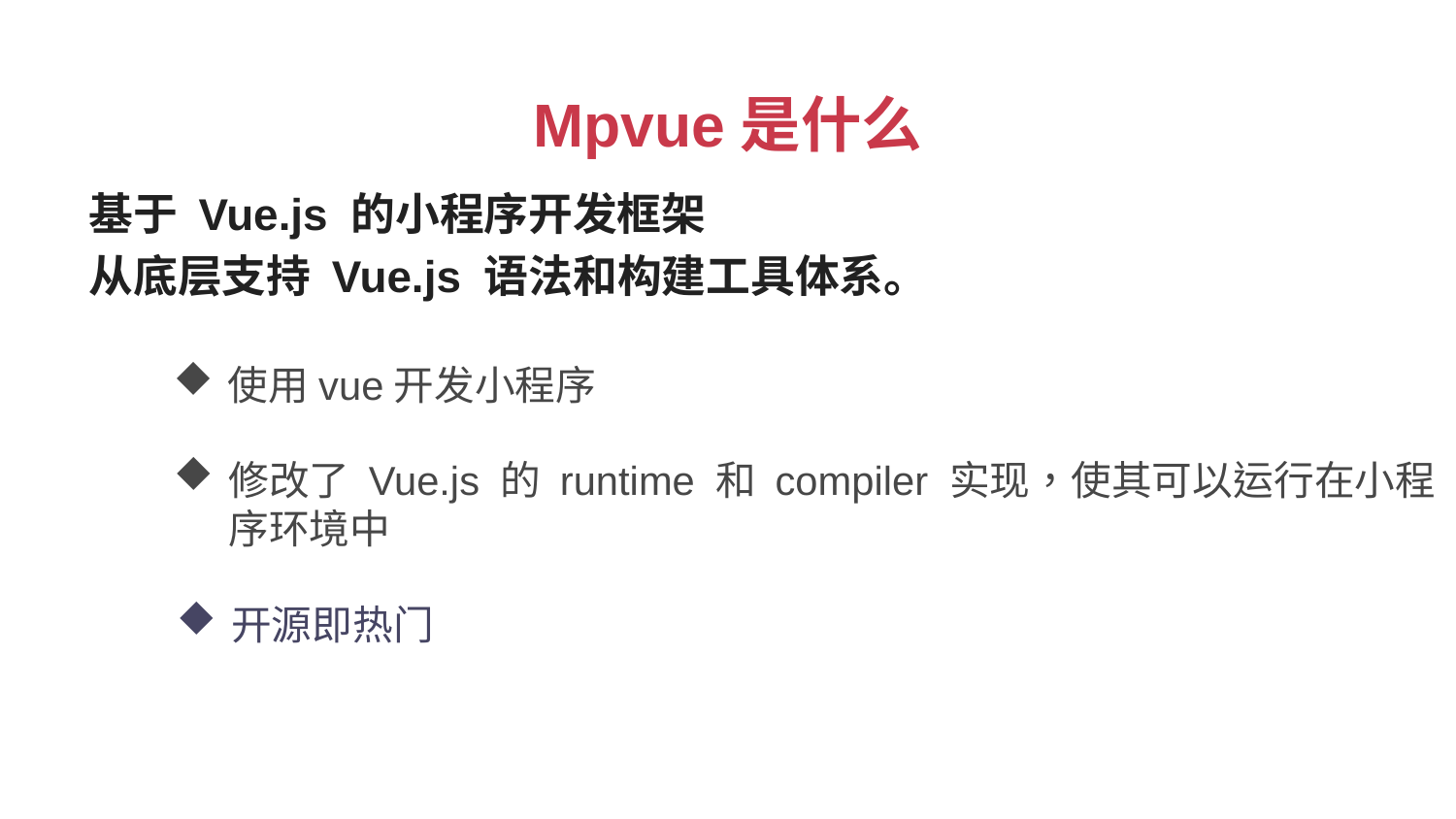

Mpvue是什么
基于 Vue.js 的小程序开发框架
从底层支持 Vue.js 语法和构建工具体系。
使用vue开发小程序
修改了 Vue.js 的 runtime 和 compiler 实现，使其可以运行在小程序环境中

开源即热门